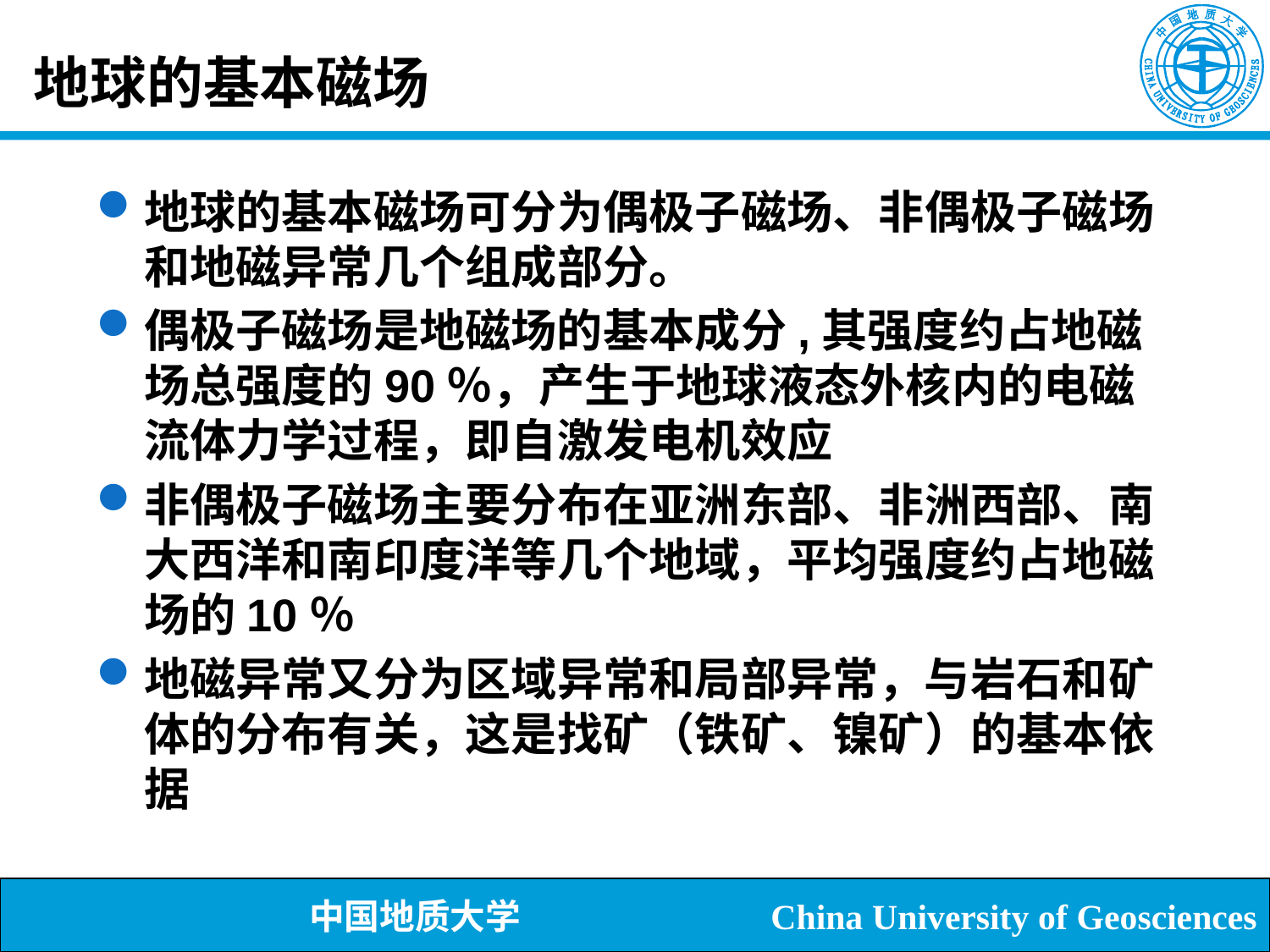

# 地球的基本磁场
地球的基本磁场可分为偶极子磁场、非偶极子磁场和地磁异常几个组成部分。
偶极子磁场是地磁场的基本成分,其强度约占地磁场总强度的90％，产生于地球液态外核内的电磁流体力学过程，即自激发电机效应
非偶极子磁场主要分布在亚洲东部、非洲西部、南大西洋和南印度洋等几个地域，平均强度约占地磁场的10％
地磁异常又分为区域异常和局部异常，与岩石和矿体的分布有关，这是找矿（铁矿、镍矿）的基本依据